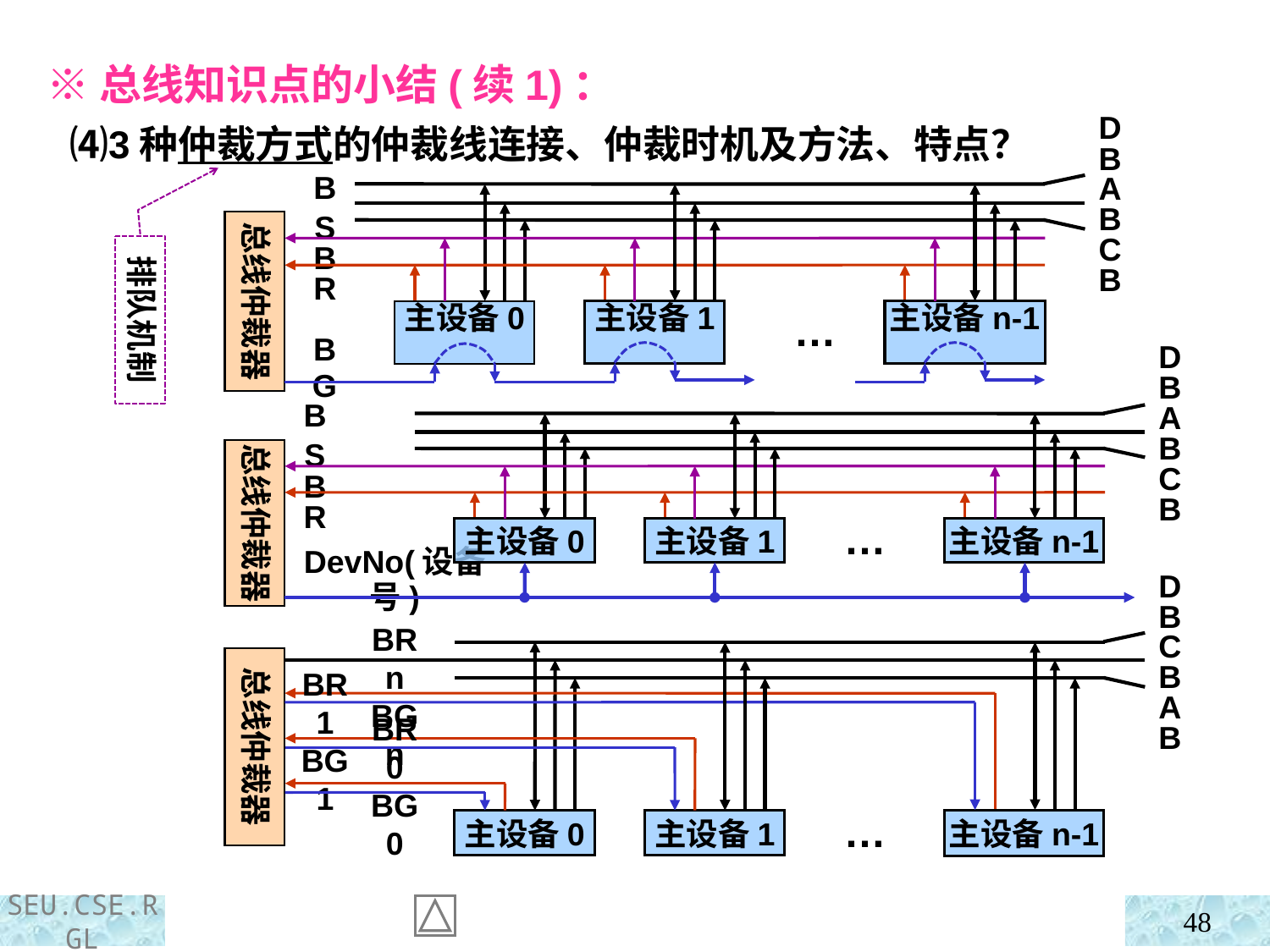

※总线知识点的小结(续1)：
   ⑷3种仲裁方式的仲裁线连接、仲裁时机及方法、特点？

DB
AB
CB
BS
BR
总线仲裁器
主设备1

主设备n-1

主设备0

…

BG
排队机制
DB
AB
CB
BS
BR
总线仲裁器
主设备1
主设备n-1
…
主设备0
DevNo(设备号)
DB
CB
AB
总线仲裁器
BRn
BGn
BR1
BG1
BR0
BG0
主设备1
…
主设备0
主设备n-1

48